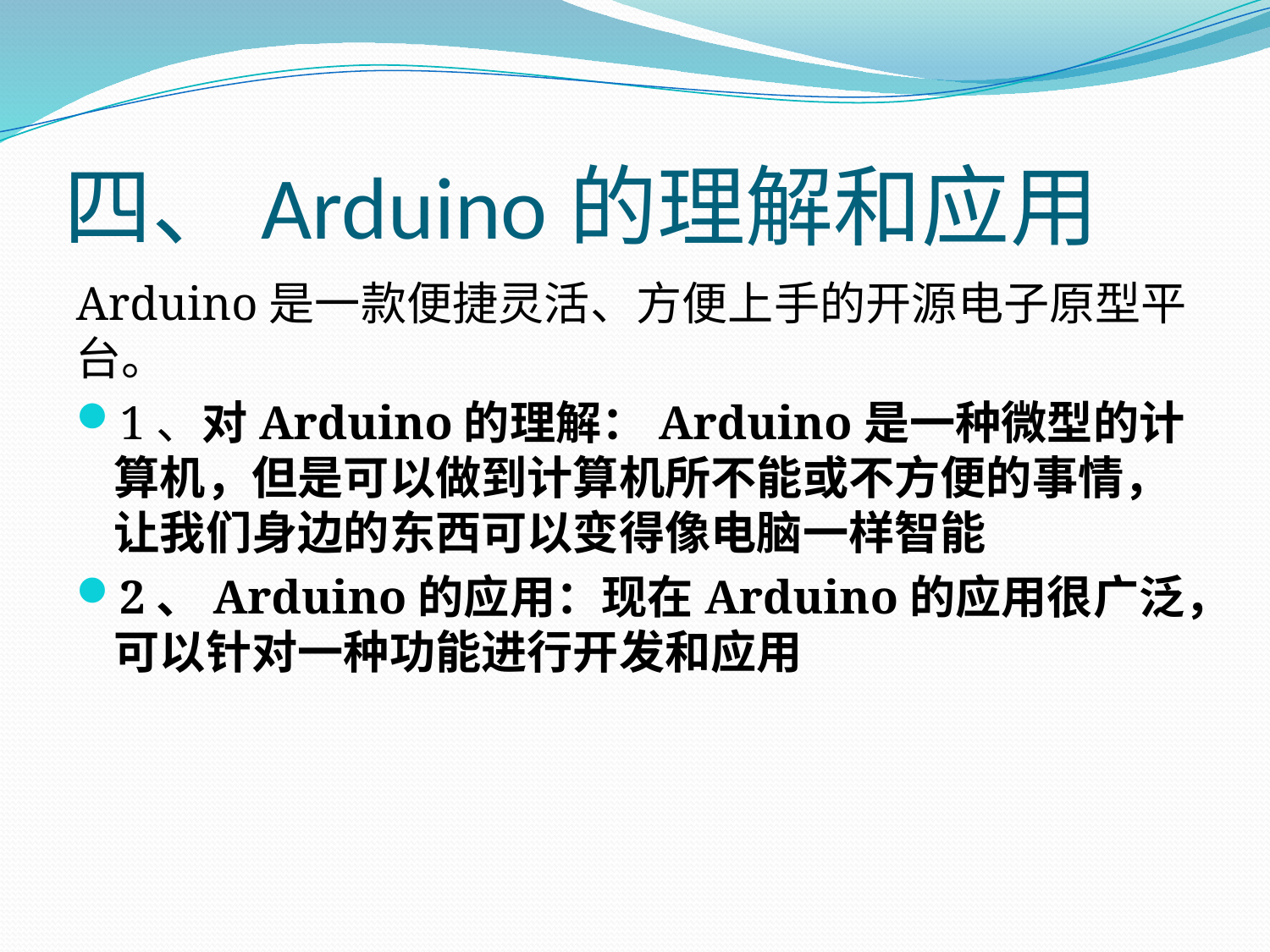

# 四、Arduino的理解和应用
Arduino是一款便捷灵活、方便上手的开源电子原型平台。
1、对Arduino的理解：Arduino是一种微型的计算机，但是可以做到计算机所不能或不方便的事情，让我们身边的东西可以变得像电脑一样智能
2、Arduino的应用：现在Arduino的应用很广泛，可以针对一种功能进行开发和应用